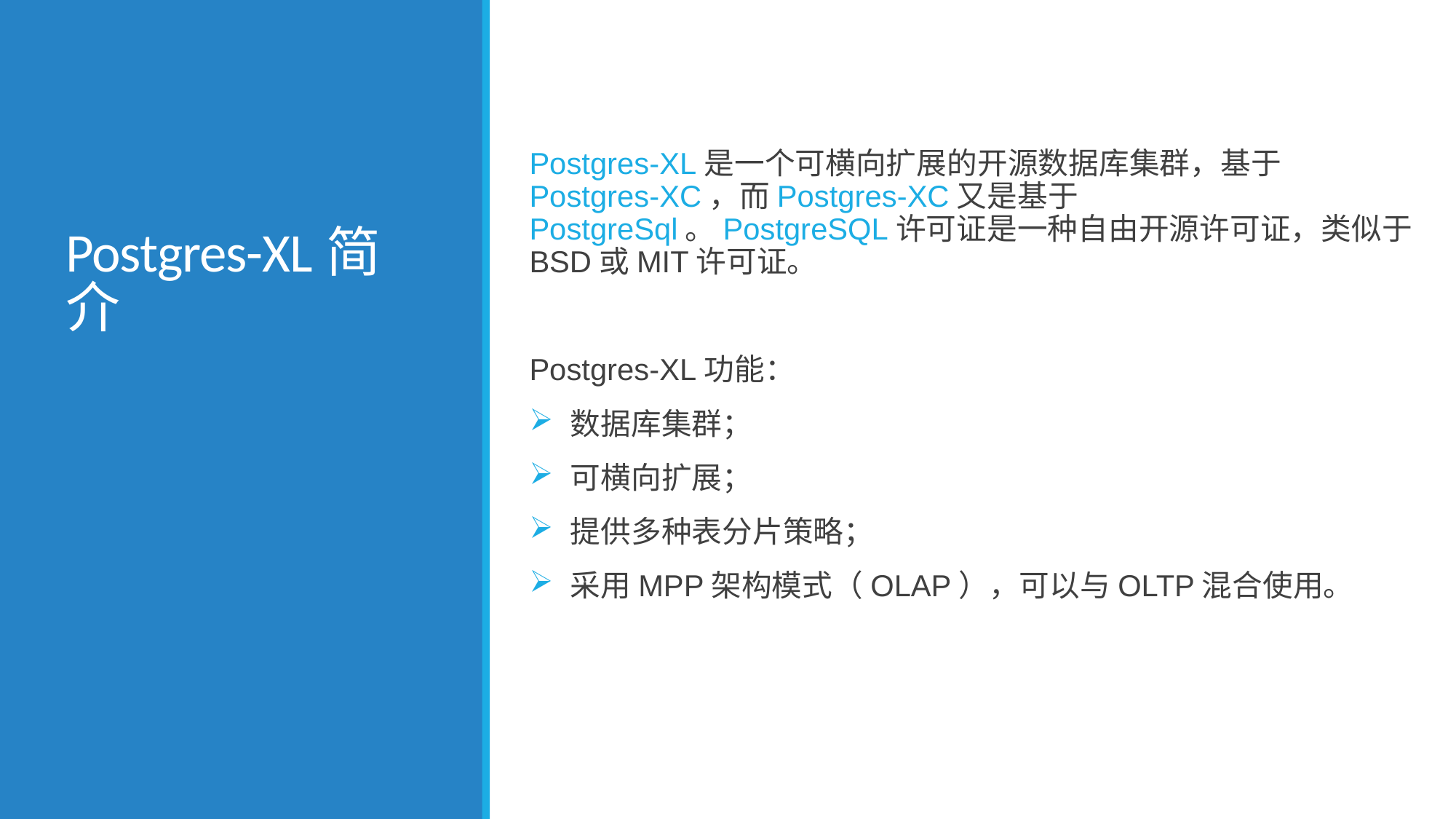

# Postgres-XL简介

Postgres-XL是一个可横向扩展的开源数据库集群，基于Postgres-XC，而Postgres-XC又是基于PostgreSql。PostgreSQL许可证是一种自由开源许可证，类似于BSD或MIT许可证。

Postgres-XL功能：
数据库集群；
可横向扩展；
提供多种表分片策略；
采用MPP架构模式（OLAP），可以与OLTP混合使用。